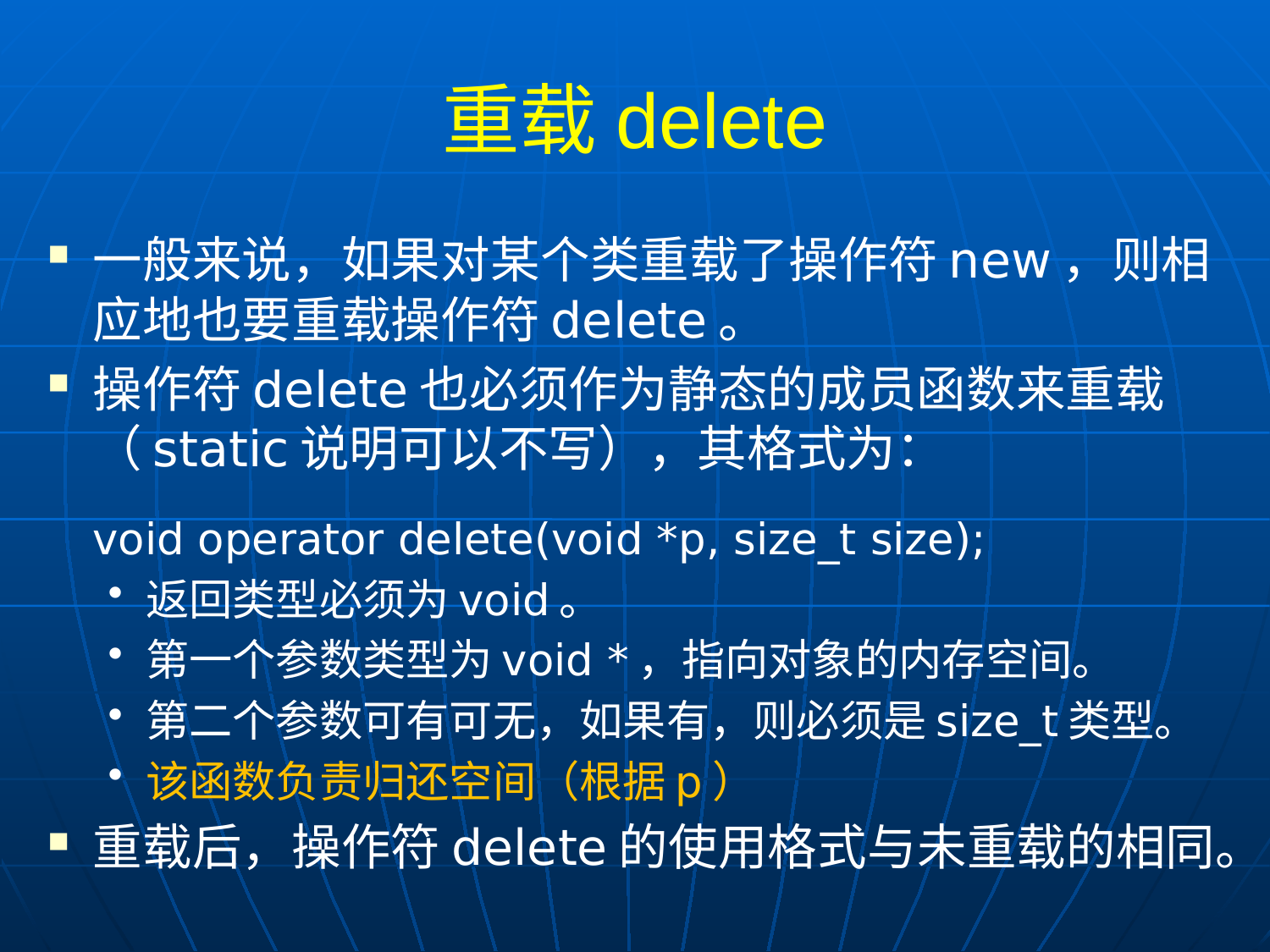

# 重载delete
一般来说，如果对某个类重载了操作符new，则相应地也要重载操作符delete。
操作符delete也必须作为静态的成员函数来重载（static说明可以不写），其格式为：
	void operator delete(void *p, size_t size);
返回类型必须为void。
第一个参数类型为void *，指向对象的内存空间。
第二个参数可有可无，如果有，则必须是size_t类型。
该函数负责归还空间（根据p）
重载后，操作符delete的使用格式与未重载的相同。